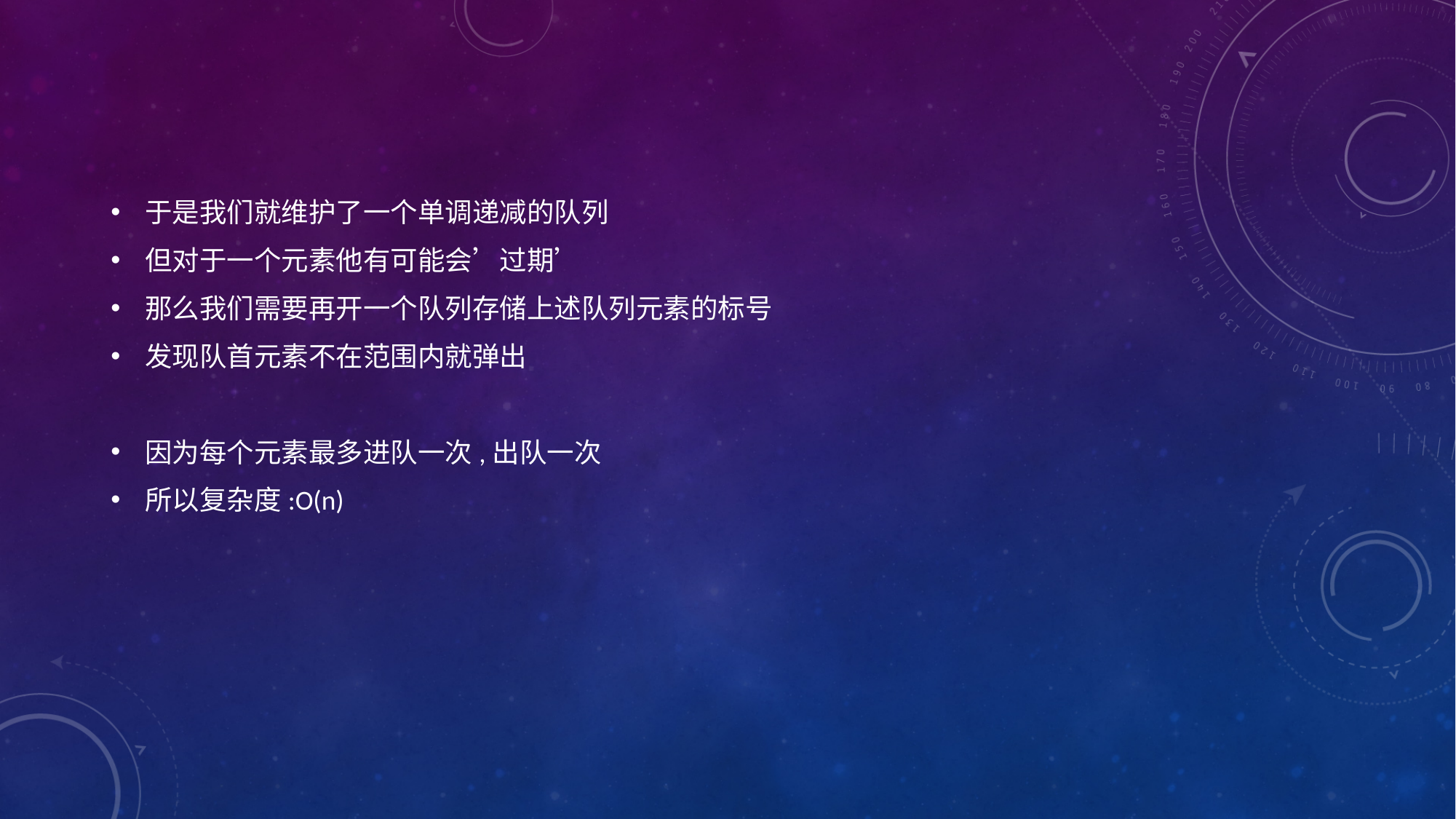

于是我们就维护了一个单调递减的队列
但对于一个元素他有可能会’过期’
那么我们需要再开一个队列存储上述队列元素的标号
发现队首元素不在范围内就弹出

因为每个元素最多进队一次,出队一次
所以复杂度:O(n)